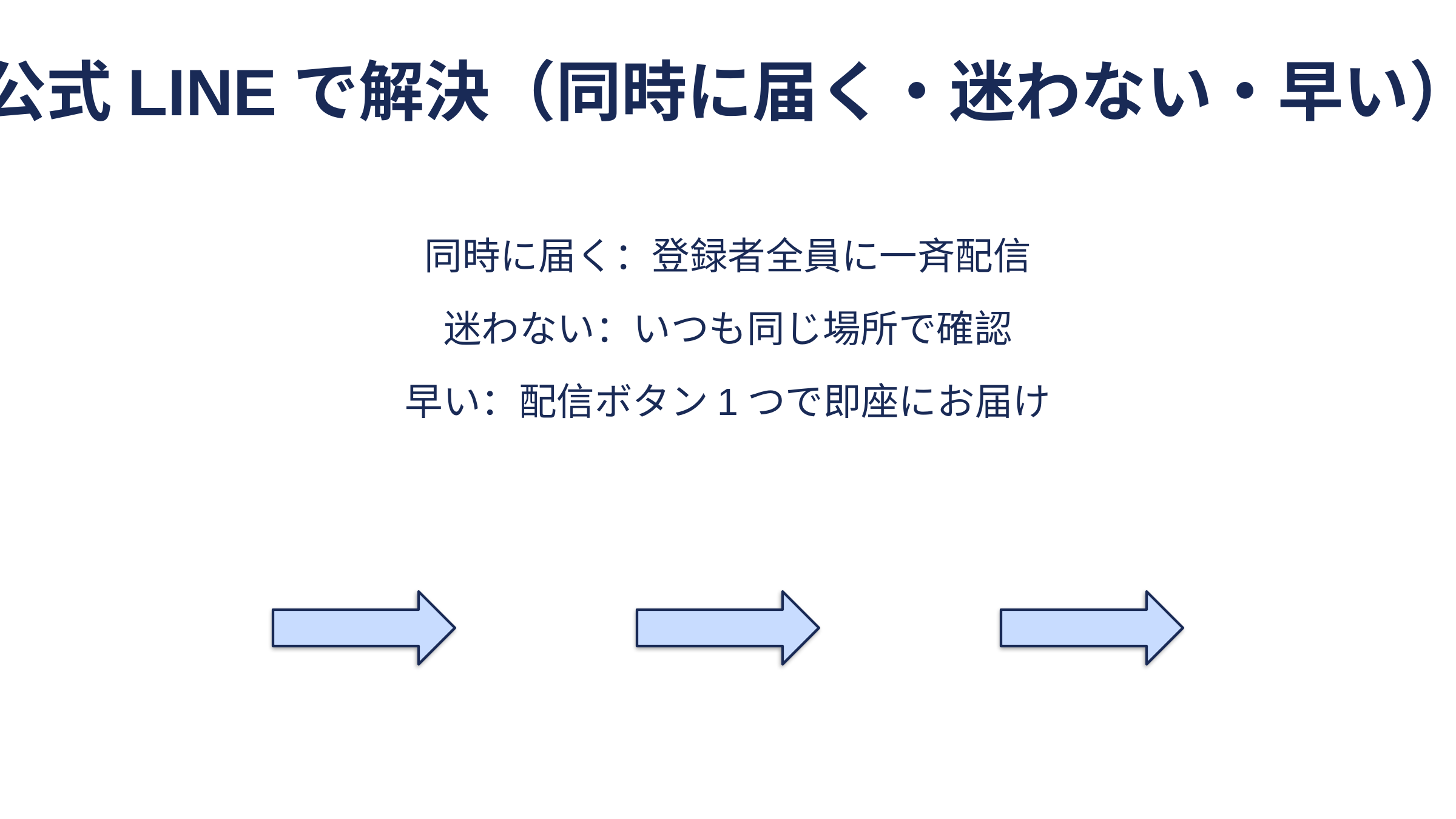

#
公式LINEで解決（同時に届く・迷わない・早い）
同時に届く：登録者全員に一斉配信

迷わない：いつも同じ場所で確認

早い：配信ボタン1つで即座にお届け